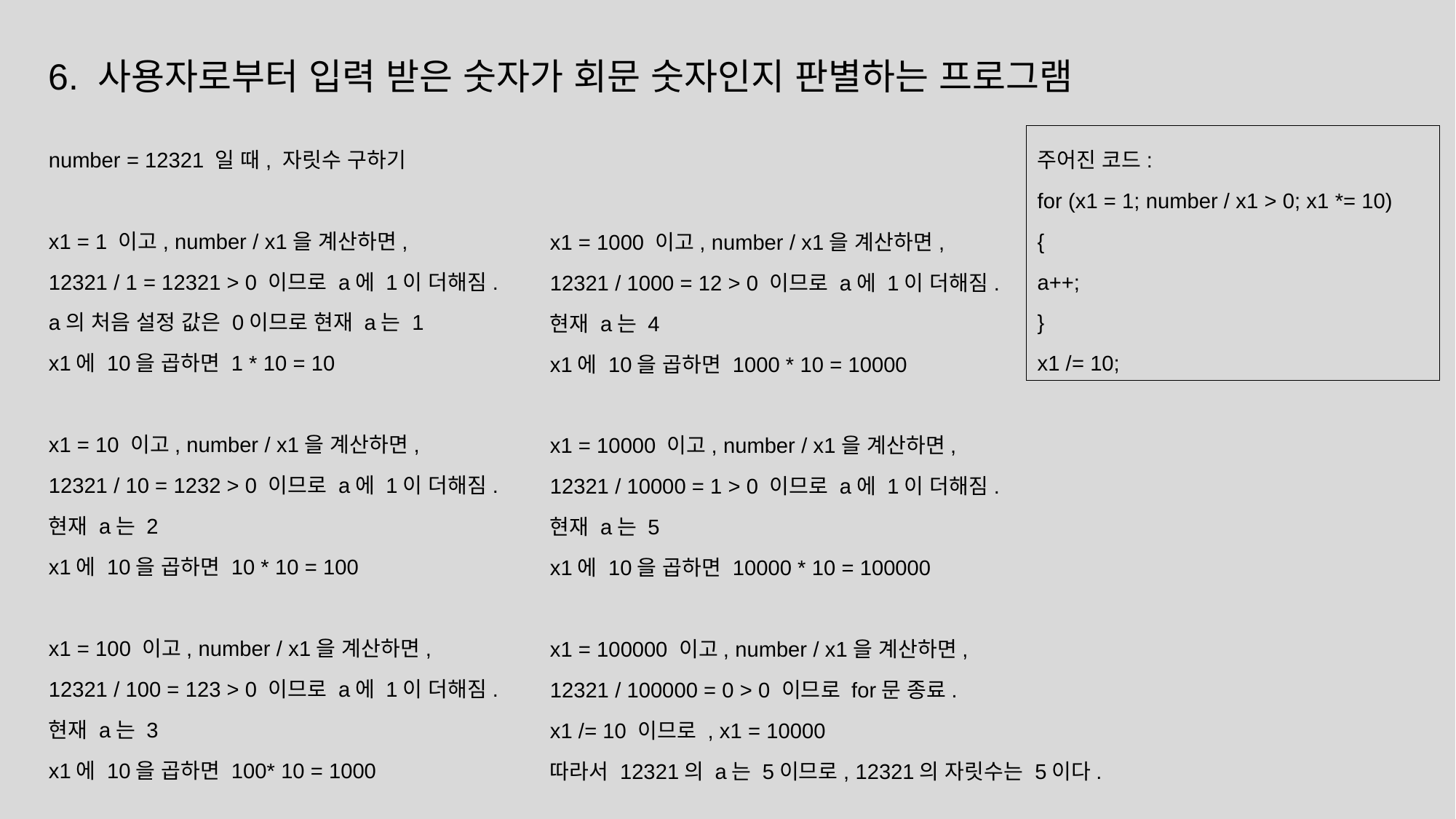

6. 사용자로부터 입력 받은 숫자가 회문 숫자인지 판별하는 프로그램
number = 12321 일 때, 자릿수 구하기

x1 = 1 이고, number / x1을 계산하면,
12321 / 1 = 12321 > 0 이므로 a에 1이 더해짐.
a의 처음 설정 값은 0이므로 현재 a는 1
x1에 10을 곱하면 1 * 10 = 10

x1 = 10 이고, number / x1을 계산하면,
12321 / 10 = 1232 > 0 이므로 a에 1이 더해짐.
현재 a는 2
x1에 10을 곱하면 10 * 10 = 100

x1 = 100 이고, number / x1을 계산하면,
12321 / 100 = 123 > 0 이므로 a에 1이 더해짐.
현재 a는 3
x1에 10을 곱하면 100* 10 = 1000
주어진 코드:
for (x1 = 1; number / x1 > 0; x1 *= 10)
{
a++;
}
x1 /= 10;
x1 = 1000 이고, number / x1을 계산하면,
12321 / 1000 = 12 > 0 이므로 a에 1이 더해짐.
현재 a는 4
x1에 10을 곱하면 1000 * 10 = 10000

x1 = 10000 이고, number / x1을 계산하면,
12321 / 10000 = 1 > 0 이므로 a에 1이 더해짐.
현재 a는 5
x1에 10을 곱하면 10000 * 10 = 100000

x1 = 100000 이고, number / x1을 계산하면,
12321 / 100000 = 0 > 0 이므로 for문 종료.
x1 /= 10 이므로 , x1 = 10000
따라서 12321의 a는 5이므로, 12321의 자릿수는 5이다.